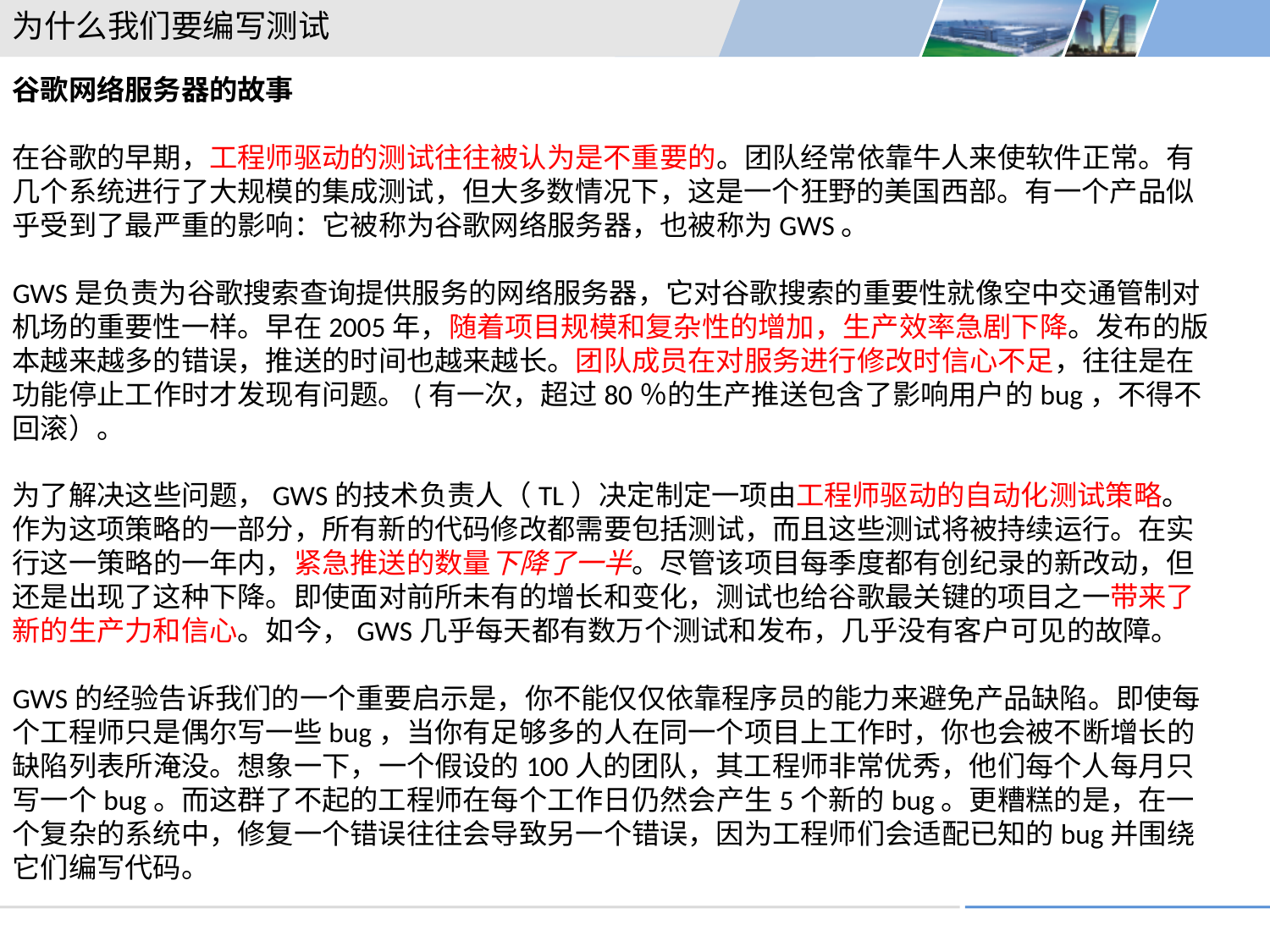

为什么我们要编写测试
谷歌网络服务器的故事

在谷歌的早期，工程师驱动的测试往往被认为是不重要的。团队经常依靠牛人来使软件正常。有几个系统进行了大规模的集成测试，但大多数情况下，这是一个狂野的美国西部。有一个产品似乎受到了最严重的影响：它被称为谷歌网络服务器，也被称为GWS。

GWS是负责为谷歌搜索查询提供服务的网络服务器，它对谷歌搜索的重要性就像空中交通管制对机场的重要性一样。早在2005年，随着项目规模和复杂性的增加，生产效率急剧下降。发布的版本越来越多的错误，推送的时间也越来越长。团队成员在对服务进行修改时信心不足，往往是在功能停止工作时才发现有问题。(有一次，超过80％的生产推送包含了影响用户的bug，不得不回滚）。

为了解决这些问题，GWS的技术负责人（TL）决定制定一项由工程师驱动的自动化测试策略。作为这项策略的一部分，所有新的代码修改都需要包括测试，而且这些测试将被持续运行。在实行这一策略的一年内，紧急推送的数量下降了一半。尽管该项目每季度都有创纪录的新改动，但还是出现了这种下降。即使面对前所未有的增长和变化，测试也给谷歌最关键的项目之一带来了新的生产力和信心。如今，GWS几乎每天都有数万个测试和发布，几乎没有客户可见的故障。

GWS的经验告诉我们的一个重要启示是，你不能仅仅依靠程序员的能力来避免产品缺陷。即使每个工程师只是偶尔写一些bug，当你有足够多的人在同一个项目上工作时，你也会被不断增长的缺陷列表所淹没。想象一下，一个假设的100人的团队，其工程师非常优秀，他们每个人每月只写一个bug。而这群了不起的工程师在每个工作日仍然会产生5个新的bug。更糟糕的是，在一个复杂的系统中，修复一个错误往往会导致另一个错误，因为工程师们会适配已知的bug并围绕它们编写代码。